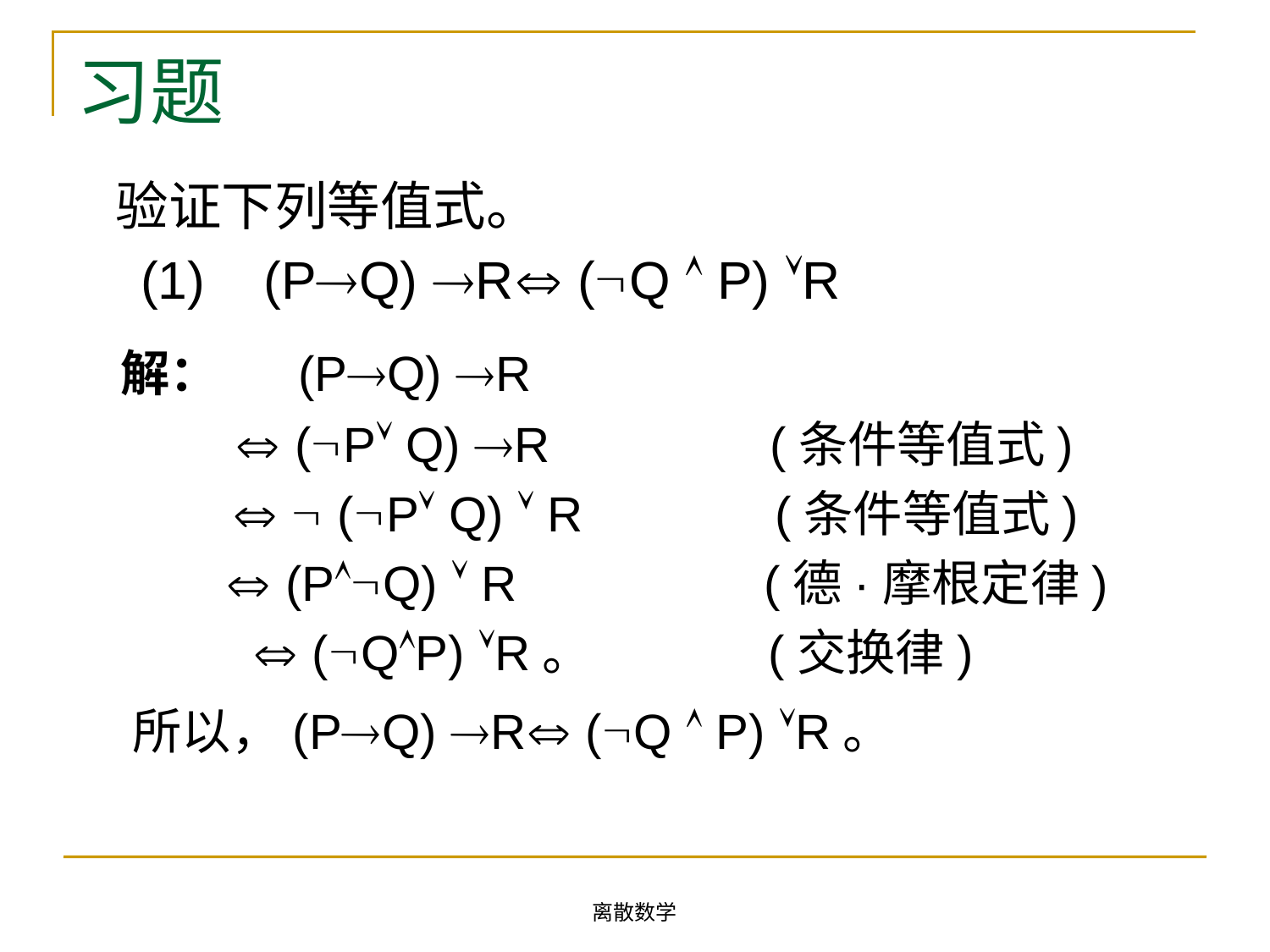

# 习题
   验证下列等值式。
     (1)    (P→Q) →R⇔ (¬Q ∧ P) ∨R
解：      (P→Q) →R
⇔ (¬P∨ Q) →R                (条件等值式)
⇔ ¬ (¬P∨ Q) ∨ R              (条件等值式)
⇔ (P∧¬Q) ∨ R                  (德·摩根定律)
⇔ (¬Q∧P) ∨R。               (交换律)
所以，(P→Q) →R⇔ (¬Q ∧ P) ∨R。

53
离散数学